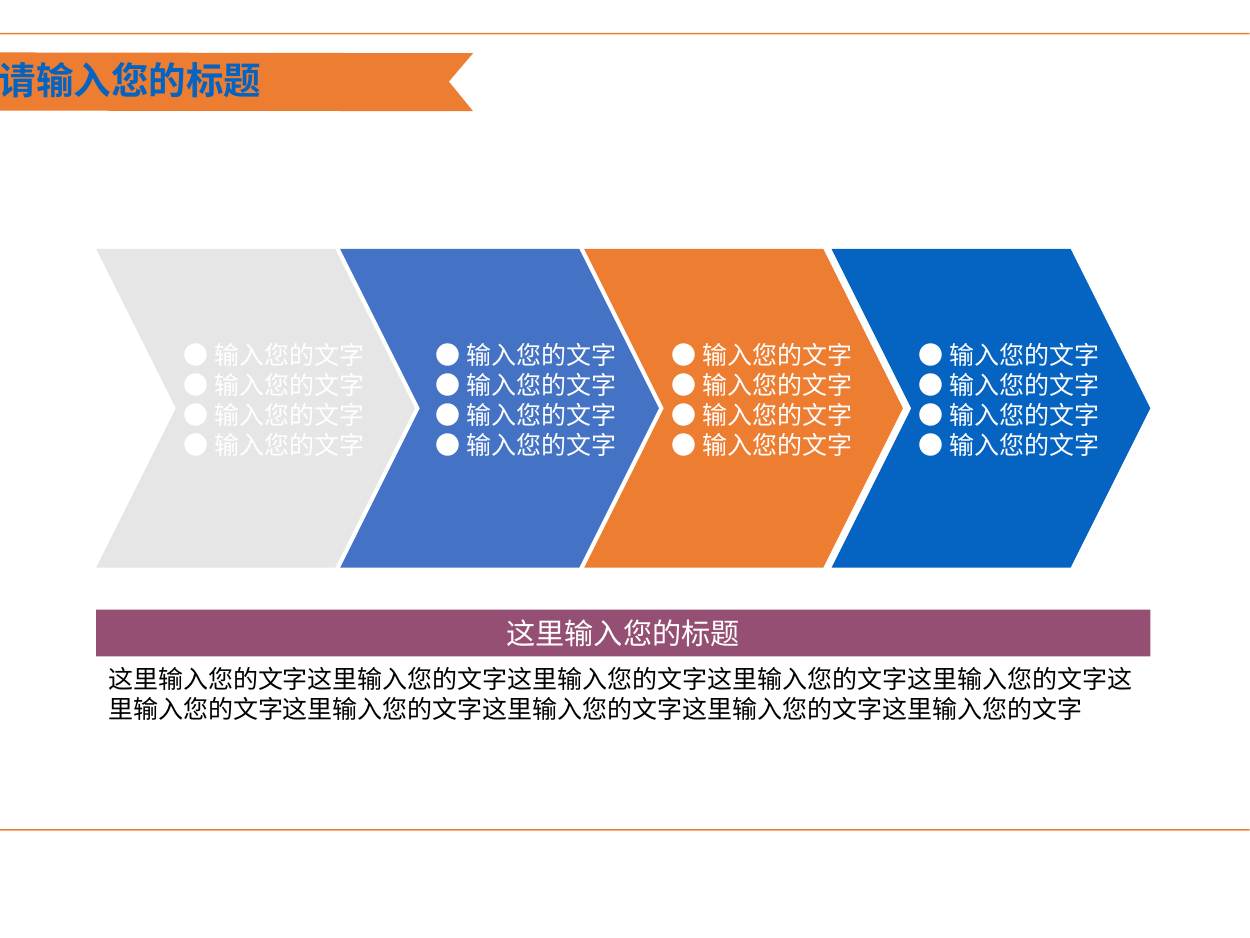

请输入您的标题

●输入您的文字
●输入您的文字
●输入您的文字
●输入您的文字
●输入您的文字
●输入您的文字
●输入您的文字
●输入您的文字
●输入您的文字
●输入您的文字
●输入您的文字
●输入您的文字
●输入您的文字
●输入您的文字
●输入您的文字
●输入您的文字
这里输入您的标题
这里输入您的文字这里输入您的文字这里输入您的文字这里输入您的文字这里输入您的文字这里输入您的文字这里输入您的文字这里输入您的文字这里输入您的文字这里输入您的文字